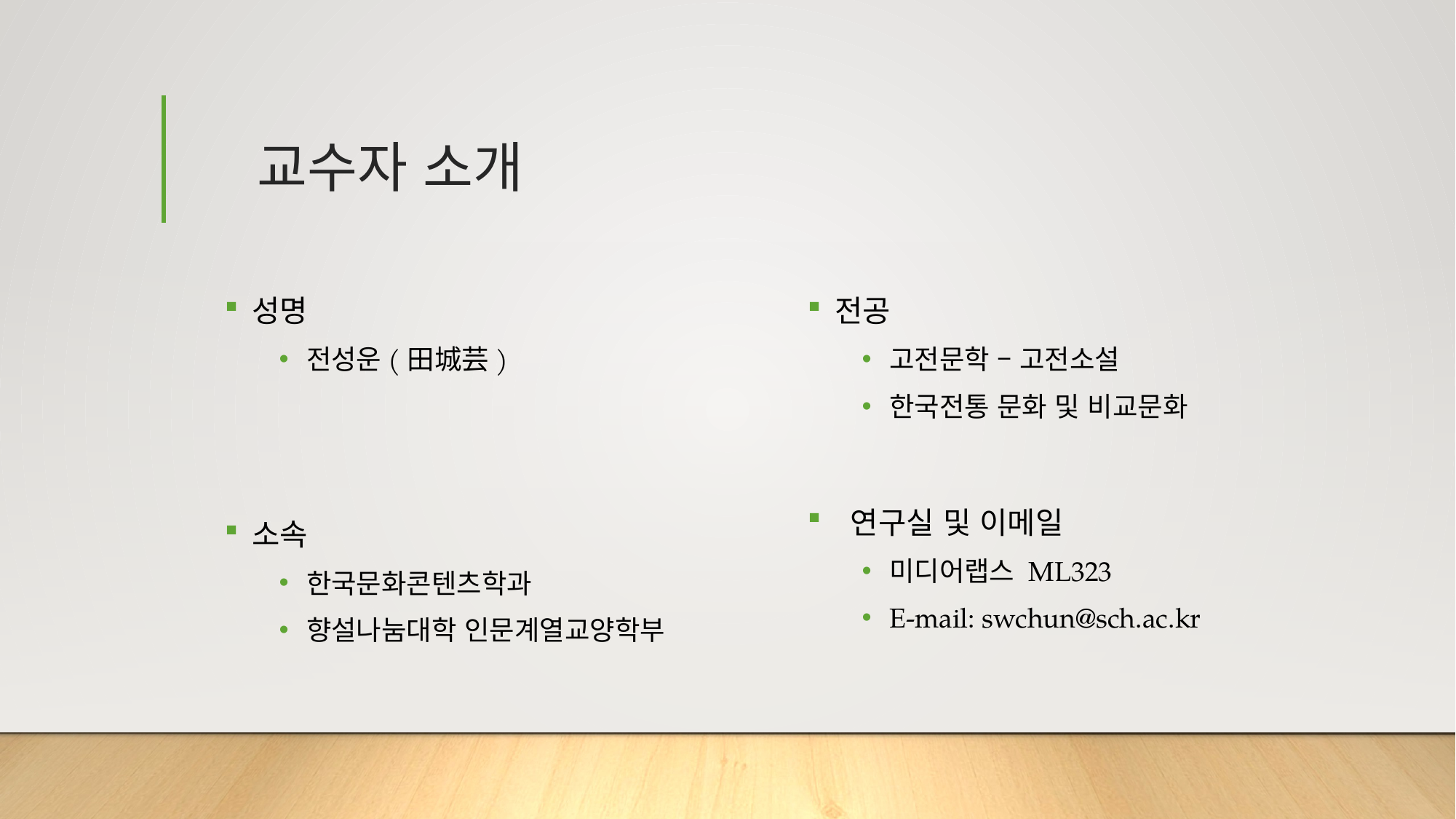

교수자 소개
전공
고전문학 – 고전소설
한국전통 문화 및 비교문화

 연구실 및 이메일
미디어랩스 ML323
E-mail: swchun@sch.ac.kr
성명
전성운(田城芸)

소속
한국문화콘텐츠학과
향설나눔대학 인문계열교양학부